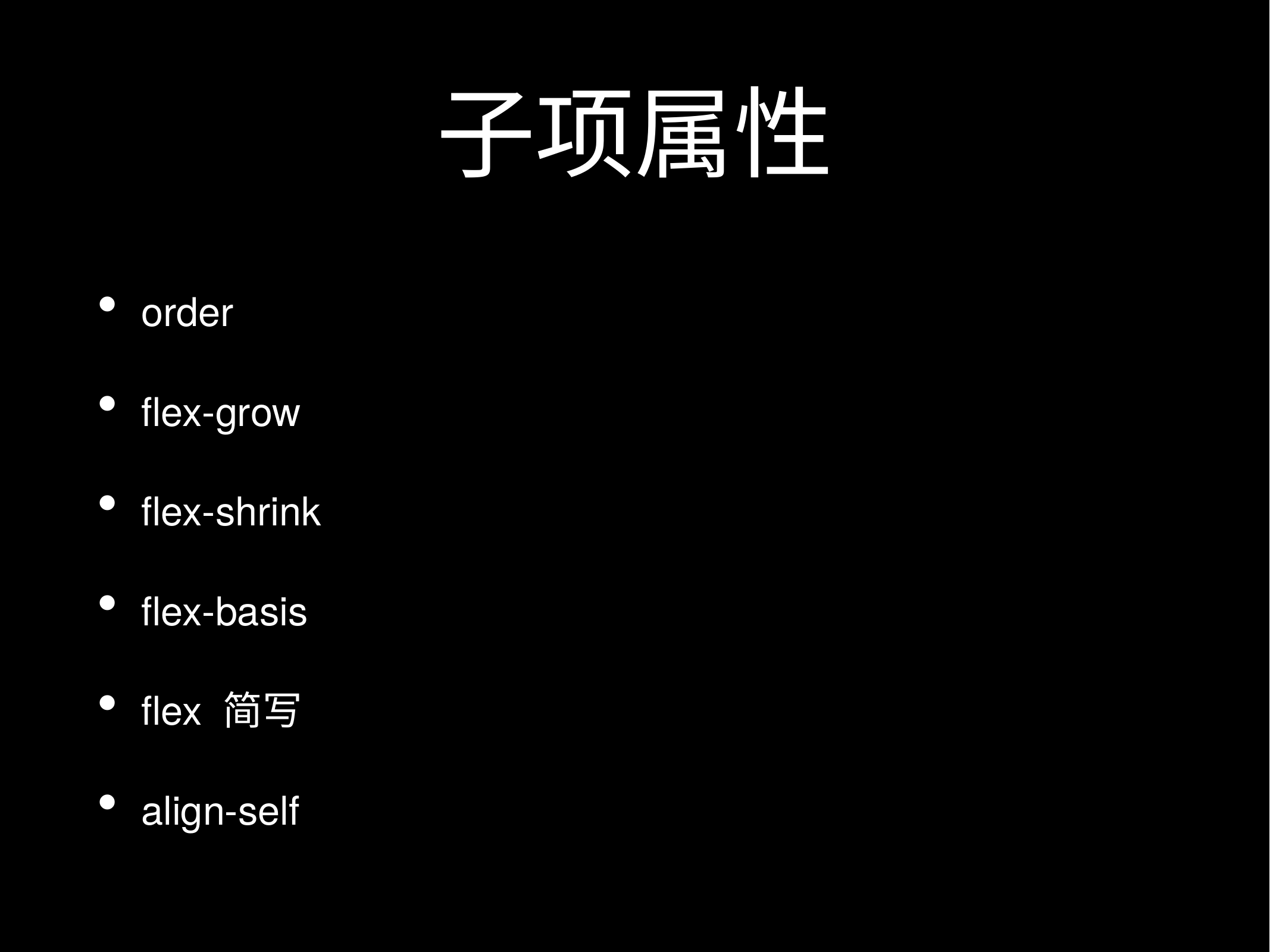

# 子项属性
order
flex-grow
flex-shrink
flex-basis
flex 简写
align-self